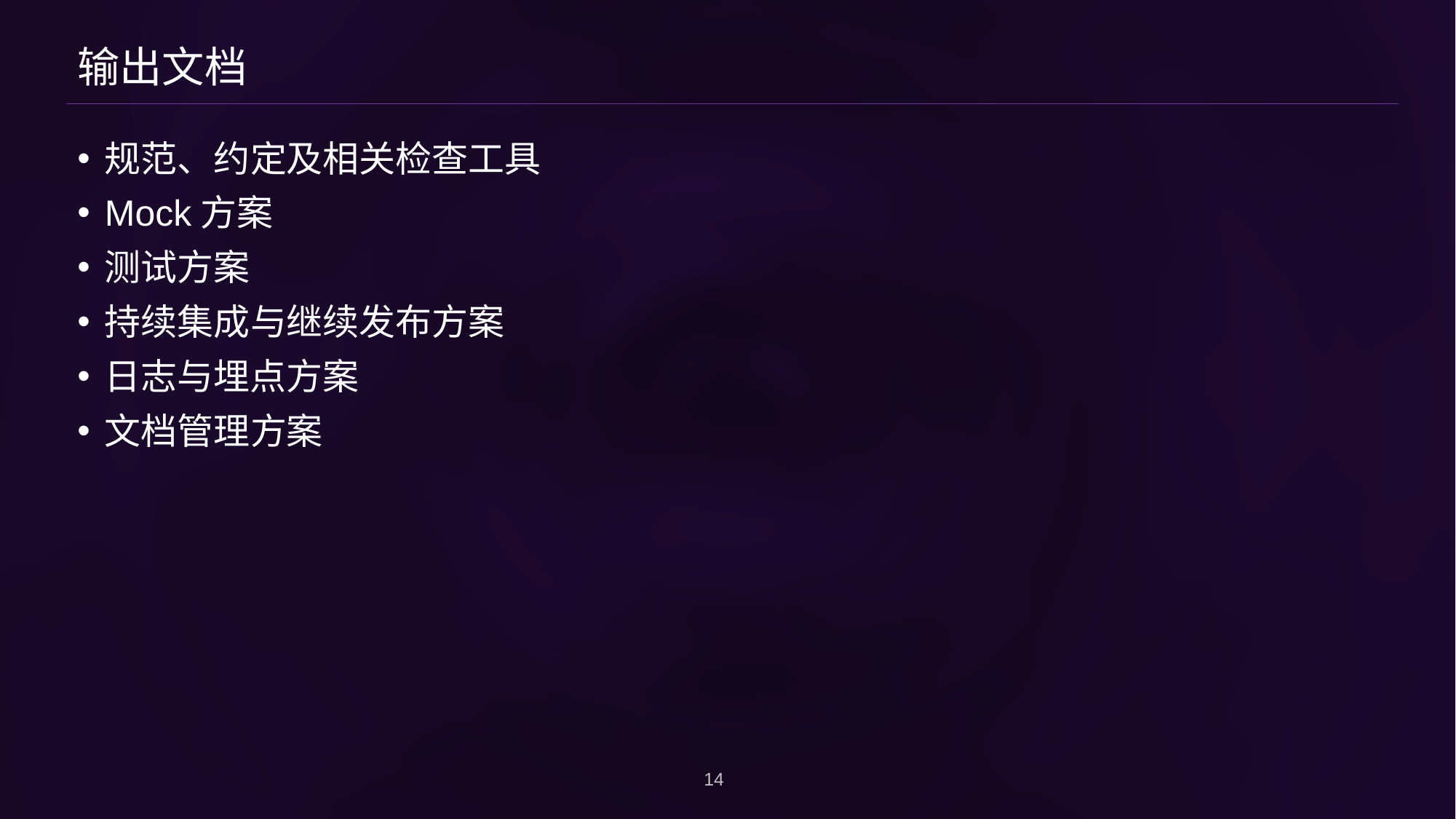

# 输出文档
规范、约定及相关检查工具
Mock方案
测试方案
持续集成与继续发布方案
日志与埋点方案
文档管理方案
14